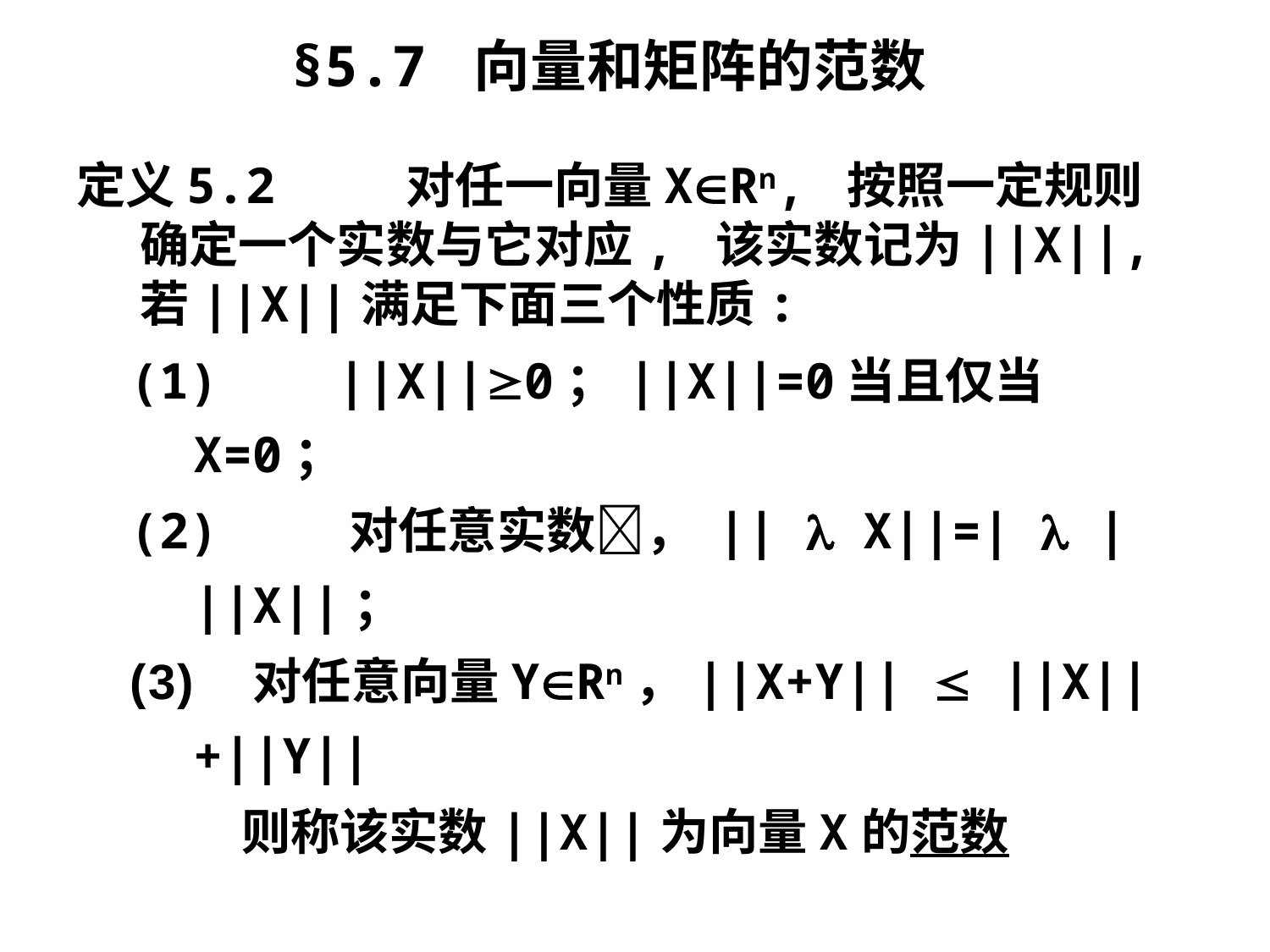

§5.7 向量和矩阵的范数
定义5.2    对任一向量X∈Rn, 按照一定规则确定一个实数与它对应, 该实数记为||X||, 若||X||满足下面三个性质:
(1)    ||X||≥0；||X||=0当且仅当X=0；
(2)    对任意实数λ， || λ X||=| λ | ||X||；
    对任意向量Y∈Rn，||X+Y|| ≤ ||X||+||Y||
	        则称该实数||X||为向量X的范数
记笔记